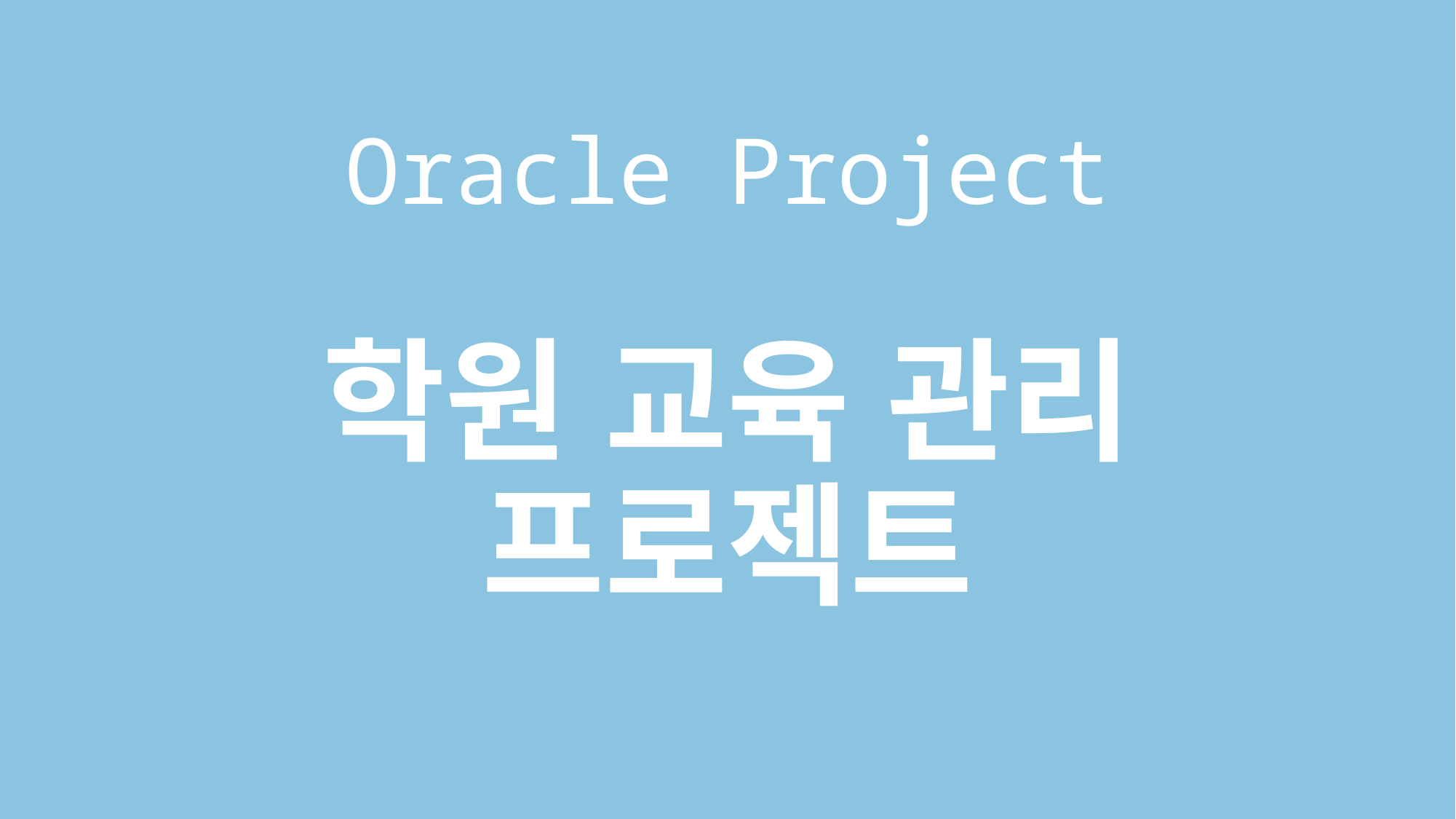

# Oracle Project
학원 교육 관리 프로젝트